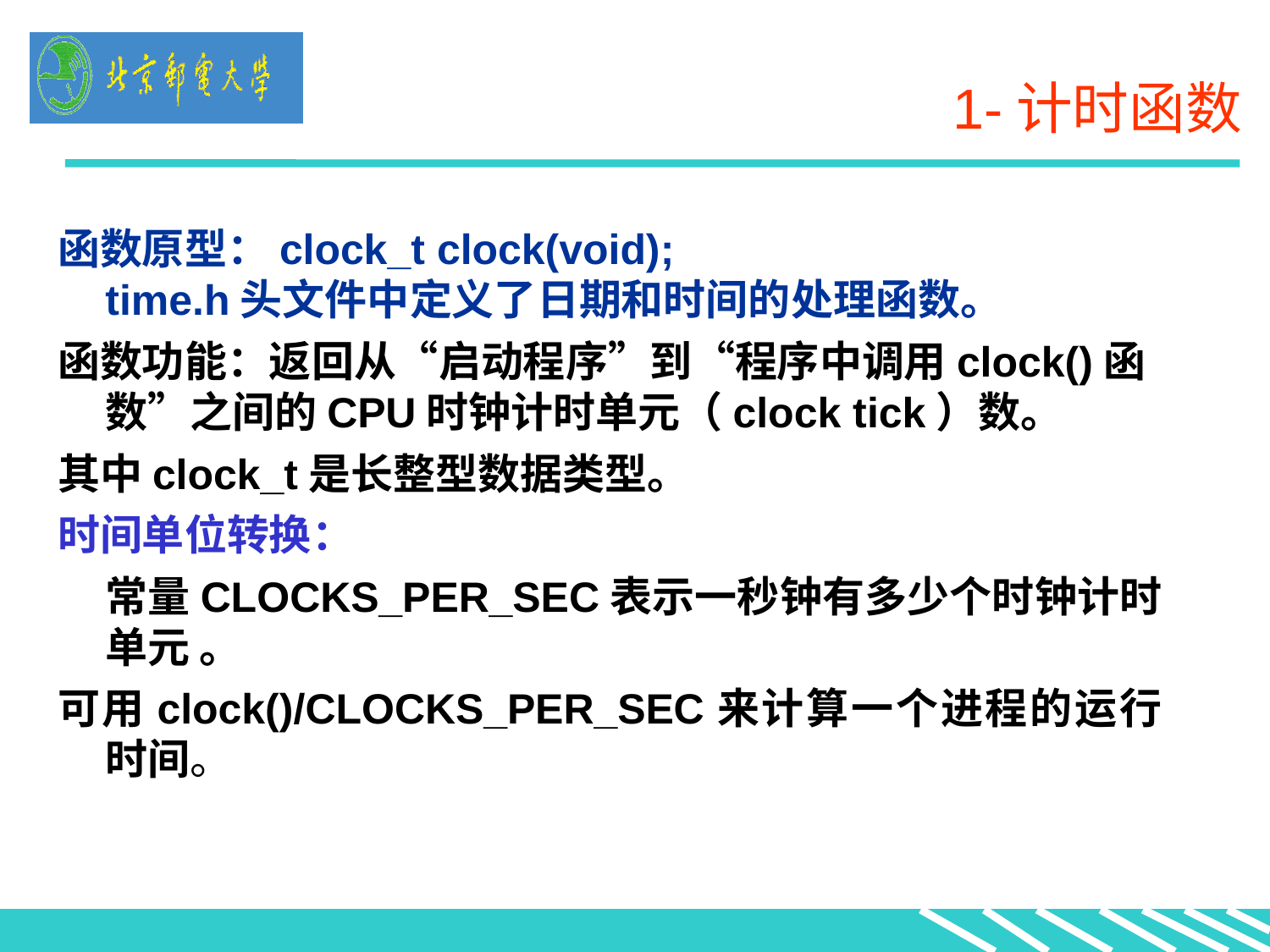

# 1-计时函数
函数原型：clock_t clock(void);
time.h头文件中定义了日期和时间的处理函数。
函数功能：返回从“启动程序”到“程序中调用clock()函数”之间的CPU时钟计时单元（clock tick）数。
其中clock_t是长整型数据类型。
时间单位转换：
	常量CLOCKS_PER_SEC表示一秒钟有多少个时钟计时单元 。
可用clock()/CLOCKS_PER_SEC来计算一个进程的运行时间。